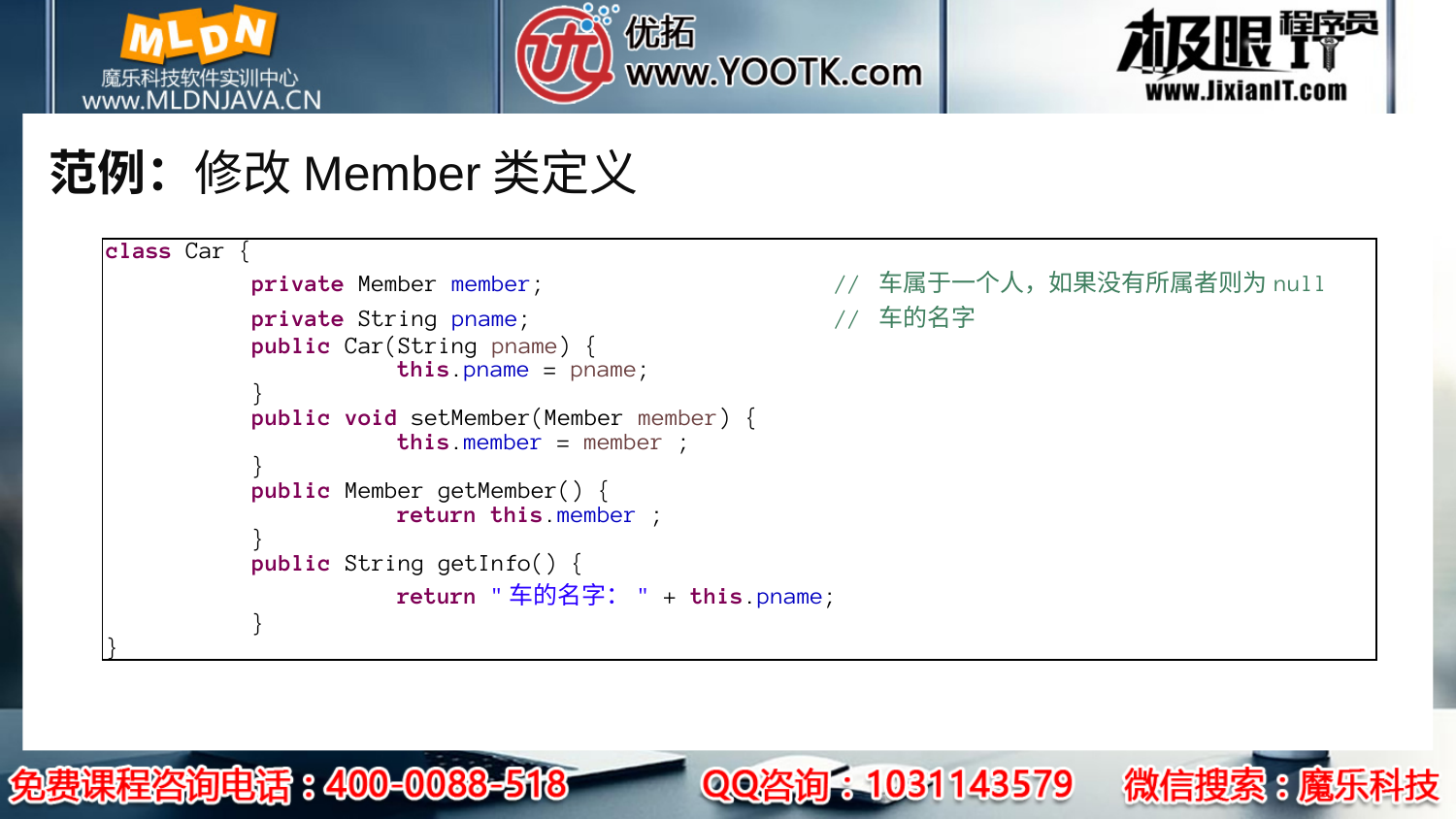

# 范例：修改Member类定义
| class Car { private Member member; // 车属于一个人，如果没有所属者则为null private String pname; // 车的名字 public Car(String pname) { this.pname = pname; } public void setMember(Member member) { this.member = member ; } public Member getMember() { return this.member ; } public String getInfo() { return "车的名字：" + this.pname; } } |
| --- |